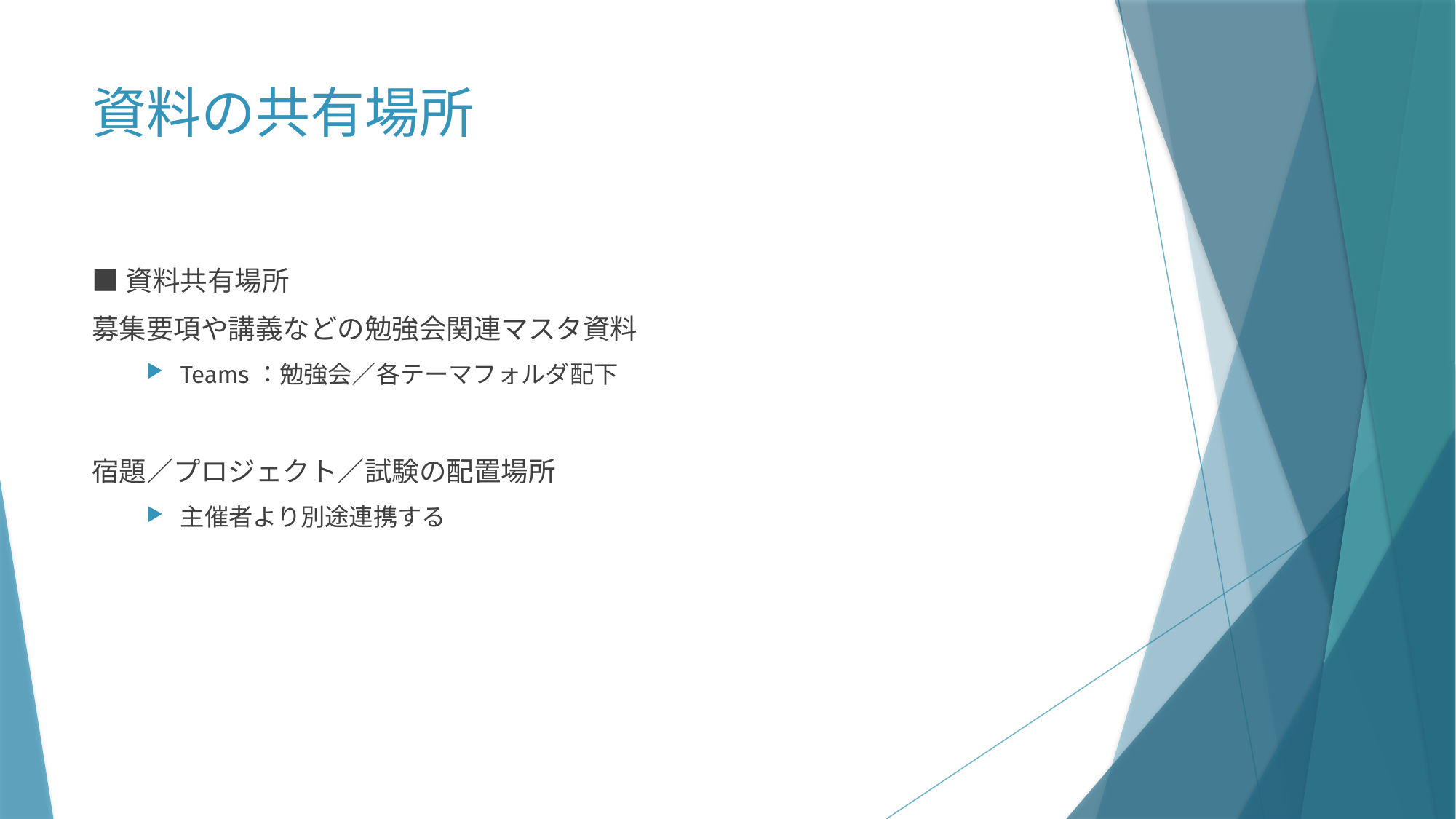

# 資料の共有場所
■資料共有場所
募集要項や講義などの勉強会関連マスタ資料
Teams：勉強会／各テーマフォルダ配下

宿題／プロジェクト／試験の配置場所
主催者より別途連携する